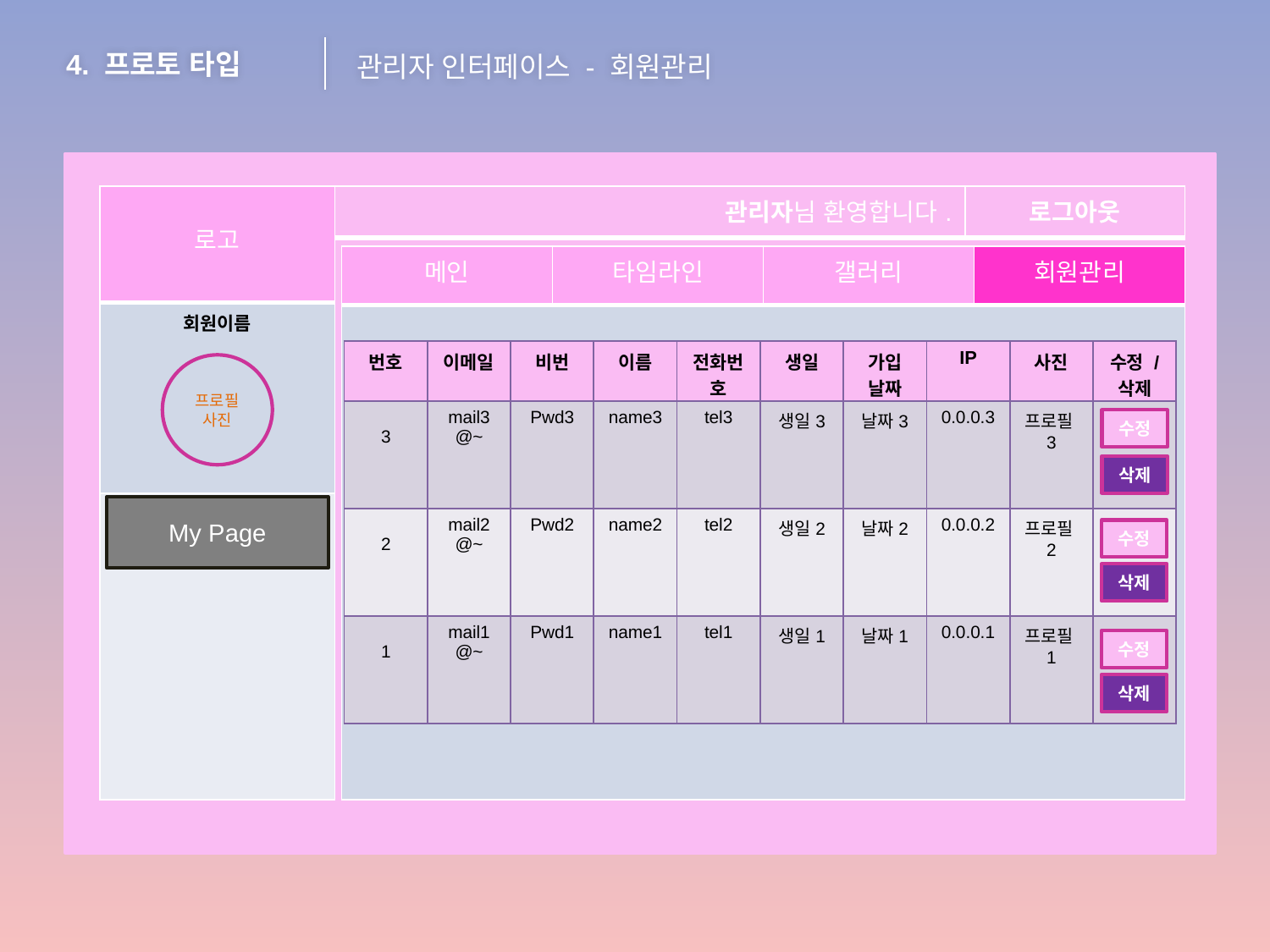

4. 프로토 타입
관리자 인터페이스 - 회원관리

| 관리자님 환영합니다. | 로그아웃 |
| --- | --- |
| 로고 |
| --- |
| 회원이름 |
|  |
| 메인 | 타임라인 | 갤러리 | 회원관리 |
| --- | --- | --- | --- |
|  |  |  |  |
| 번호 | 이메일 | 비번 | 이름 | 전화번호 | 생일 | 가입 날짜 | IP | 사진 | 수정 / 삭제 |
| --- | --- | --- | --- | --- | --- | --- | --- | --- | --- |
| 3 | mail3 @~ | Pwd3 | name3 | tel3 | 생일3 | 날짜3 | 0.0.0.3 | 프로필3 |  |
| 2 | mail2 @~ | Pwd2 | name2 | tel2 | 생일2 | 날짜2 | 0.0.0.2 | 프로필2 |  |
| 1 | mail1 @~ | Pwd1 | name1 | tel1 | 생일1 | 날짜1 | 0.0.0.1 | 프로필1 |  |
프로필 사진
수정
삭제
My Page
수정
삭제
수정
삭제